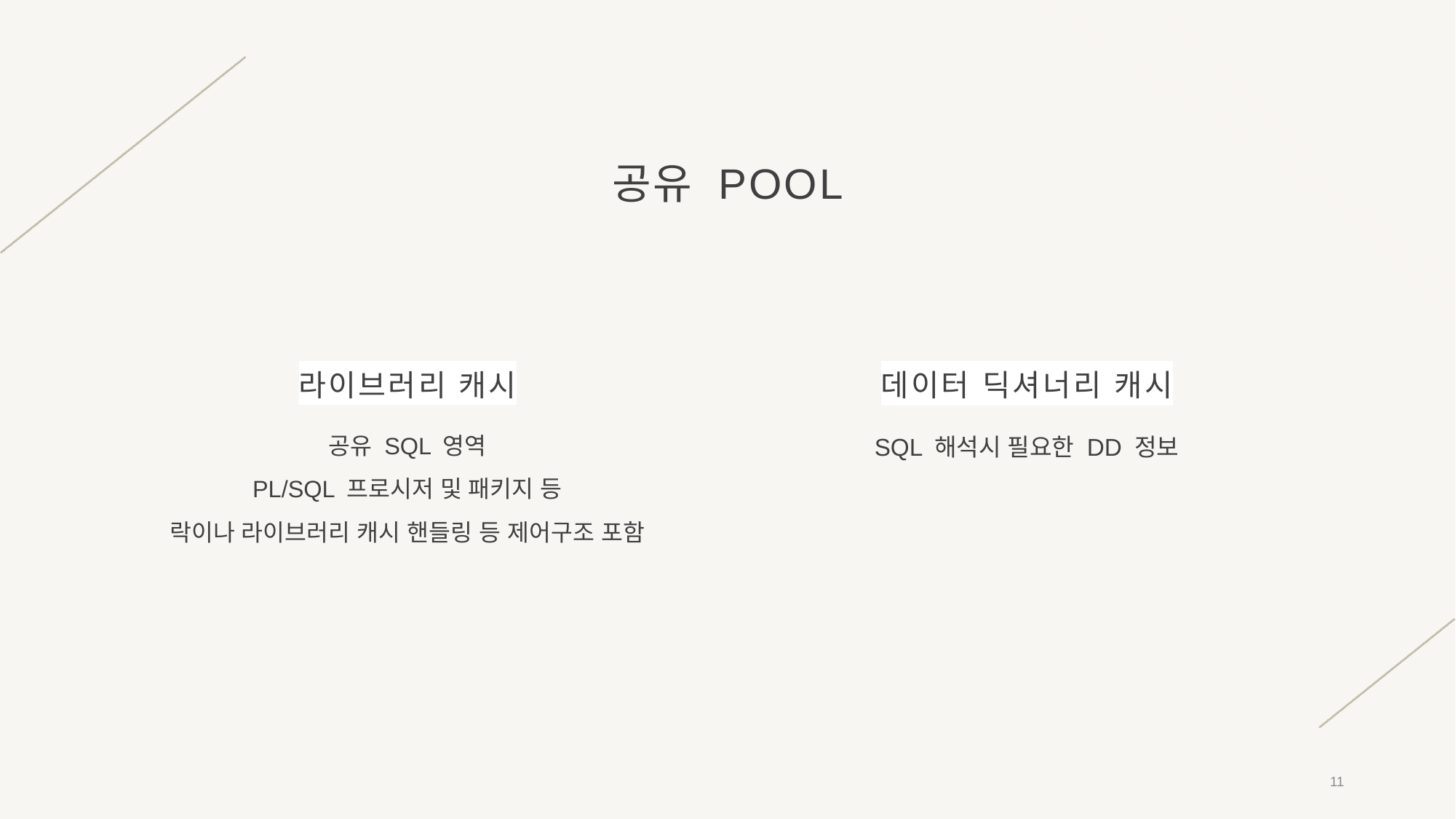

# 공유 POOL
라이브러리 캐시
데이터 딕셔너리 캐시
공유 SQL 영역
PL/SQL 프로시저 및 패키지 등
락이나 라이브러리 캐시 핸들링 등 제어구조 포함
SQL 해석시 필요한 DD 정보
11